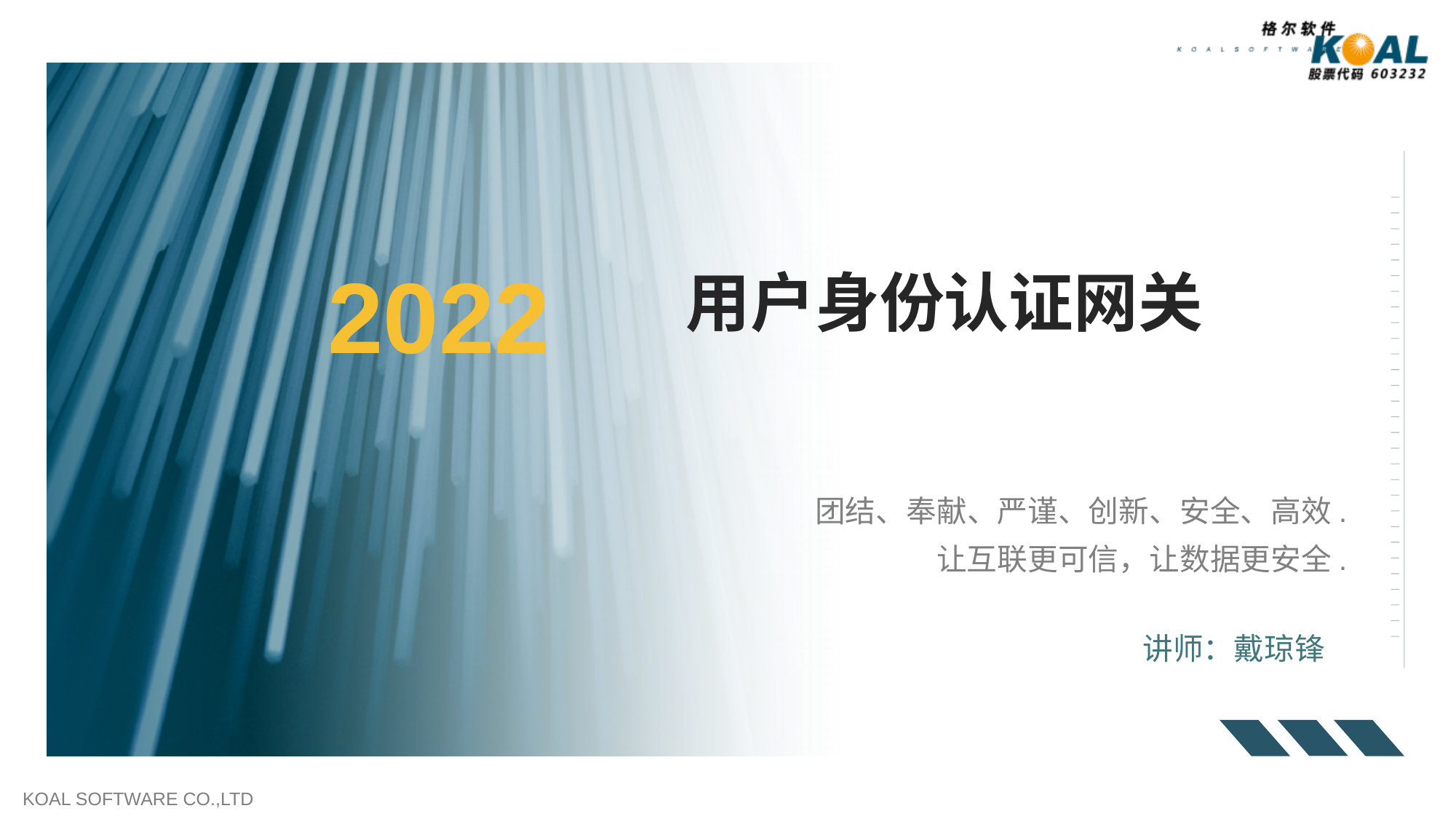

2022
# 用户身份认证网关
团结、奉献、严谨、创新、安全、高效.
让互联更可信，让数据更安全.

讲师：戴琼锋